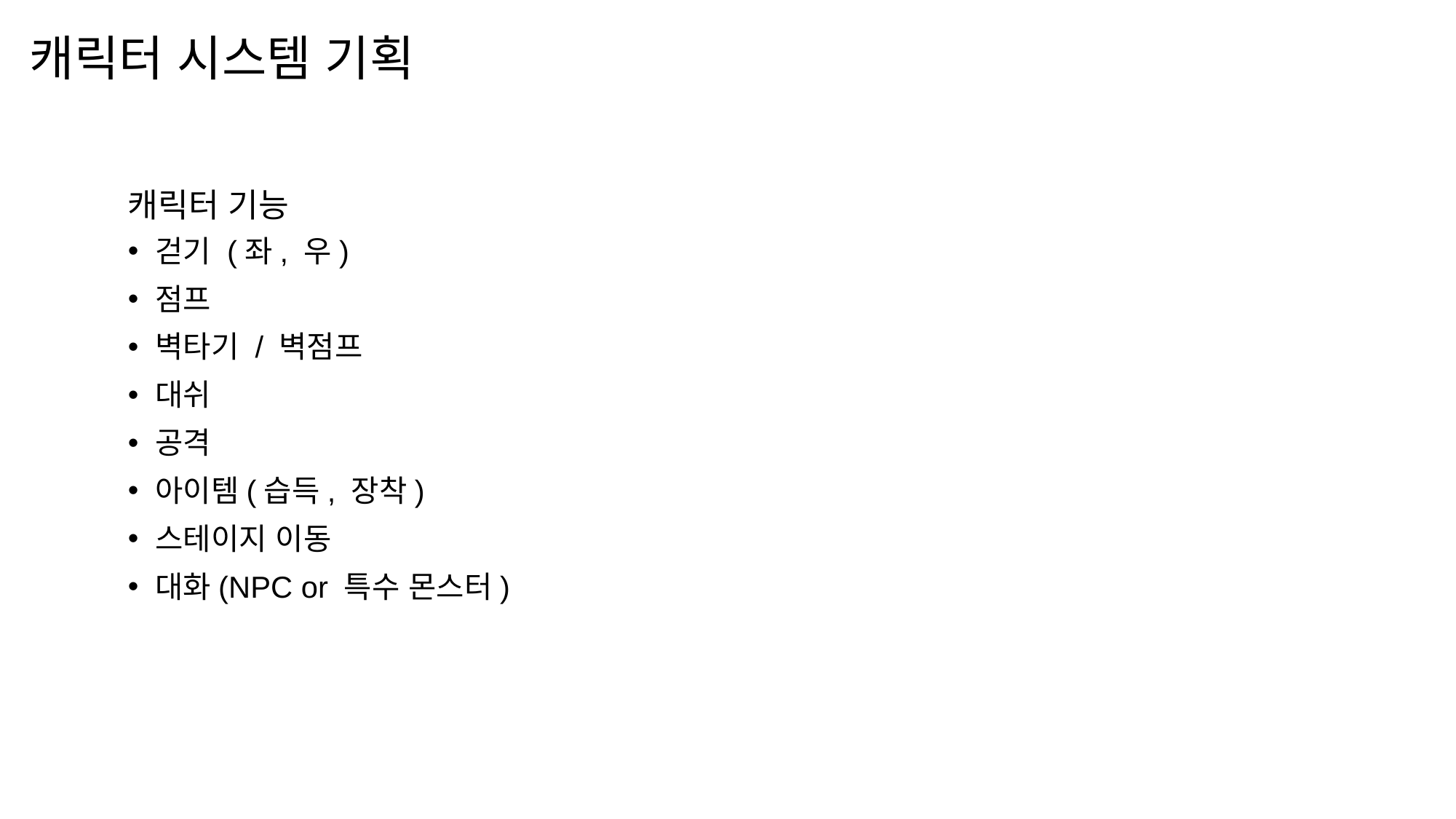

# 캐릭터 시스템 기획
캐릭터 기능
걷기 (좌, 우)
점프
벽타기 / 벽점프
대쉬
공격
아이템(습득, 장착)
스테이지 이동
대화(NPC or 특수 몬스터)